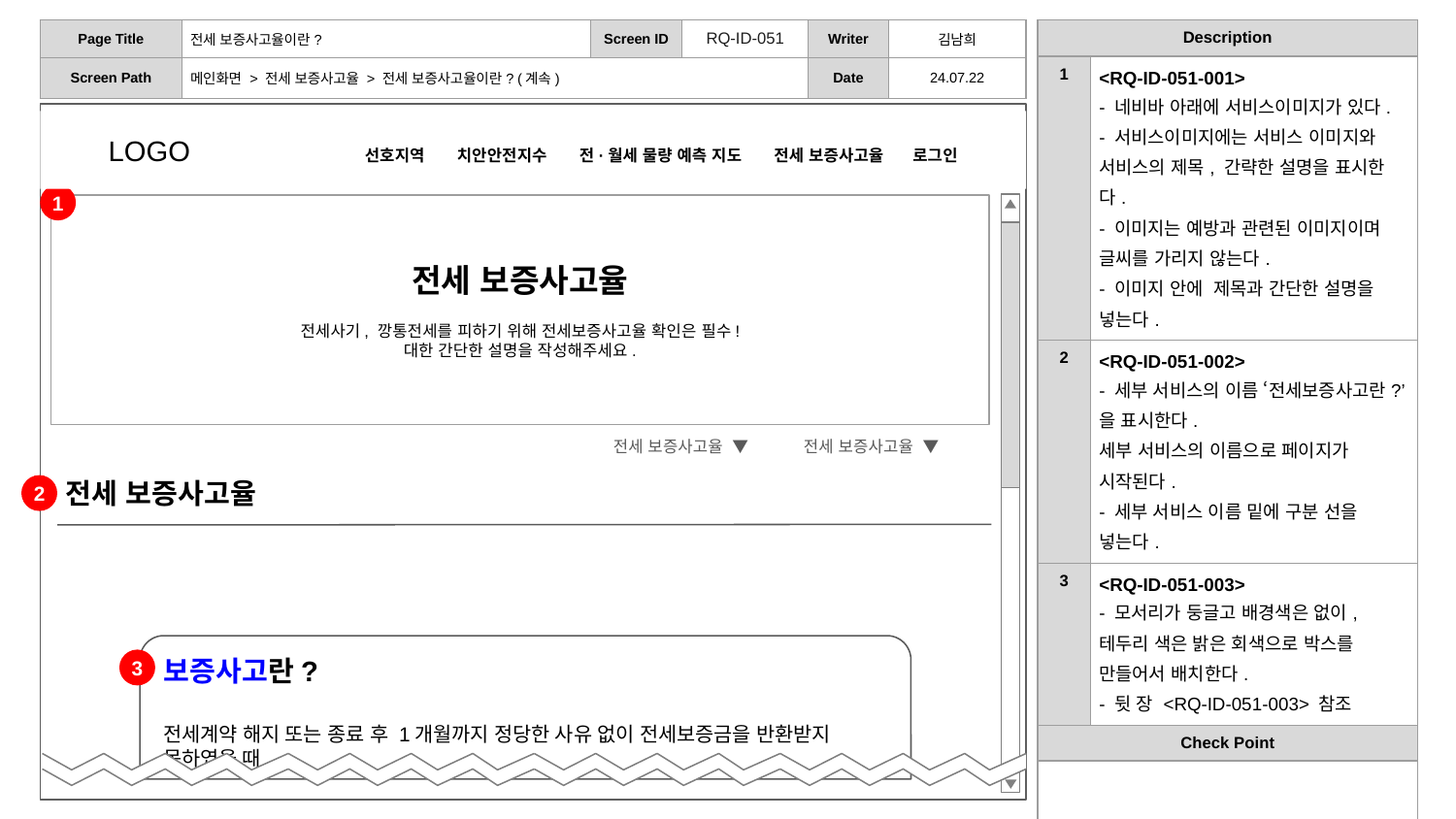

| Description |  |
| --- | --- |
| 1 | <RQ-ID-051-001> - 네비바 아래에 서비스이미지가 있다. - 서비스이미지에는 서비스 이미지와 서비스의 제목, 간략한 설명을 표시한다. - 이미지는 예방과 관련된 이미지이며 글씨를 가리지 않는다. - 이미지 안에 제목과 간단한 설명을 넣는다. |
| 2 | <RQ-ID-051-002> - 세부 서비스의 이름 ‘전세보증사고란?’ 을 표시한다. 세부 서비스의 이름으로 페이지가 시작된다. - 세부 서비스 이름 밑에 구분 선을 넣는다. |
| 3 | <RQ-ID-051-003> - 모서리가 둥글고 배경색은 없이, 테두리 색은 밝은 회색으로 박스를 만들어서 배치한다. - 뒷 장 <RQ-ID-051-003> 참조 |
| Check Point |  |
|  |  |
| Page Title | 전세 보증사고율이란? | Screen ID | RQ-ID-051 | Writer | 김남희 |
| --- | --- | --- | --- | --- | --- |
| Screen Path | 메인화면 > 전세 보증사고율 > 전세 보증사고율이란? (계속) |  |  | Date | 24.07.22 |

LOGO	             선호지역       치안안전지수       전·월세 물량 예측 지도       전세 보증사고율      로그인
1

전세 보증사고율

전세사기, 깡통전세를 피하기 위해 전세보증사고율 확인은 필수!
대한 간단한 설명을 작성해주세요.

 전세 보증사고율  ▼            전세 보증사고율  ▼
전세 보증사고율
2

보증사고란?

전세계약 해지 또는 종료 후 1개월까지 정당한 사유 없이 전세보증금을 반환받지 못하였을 때

3